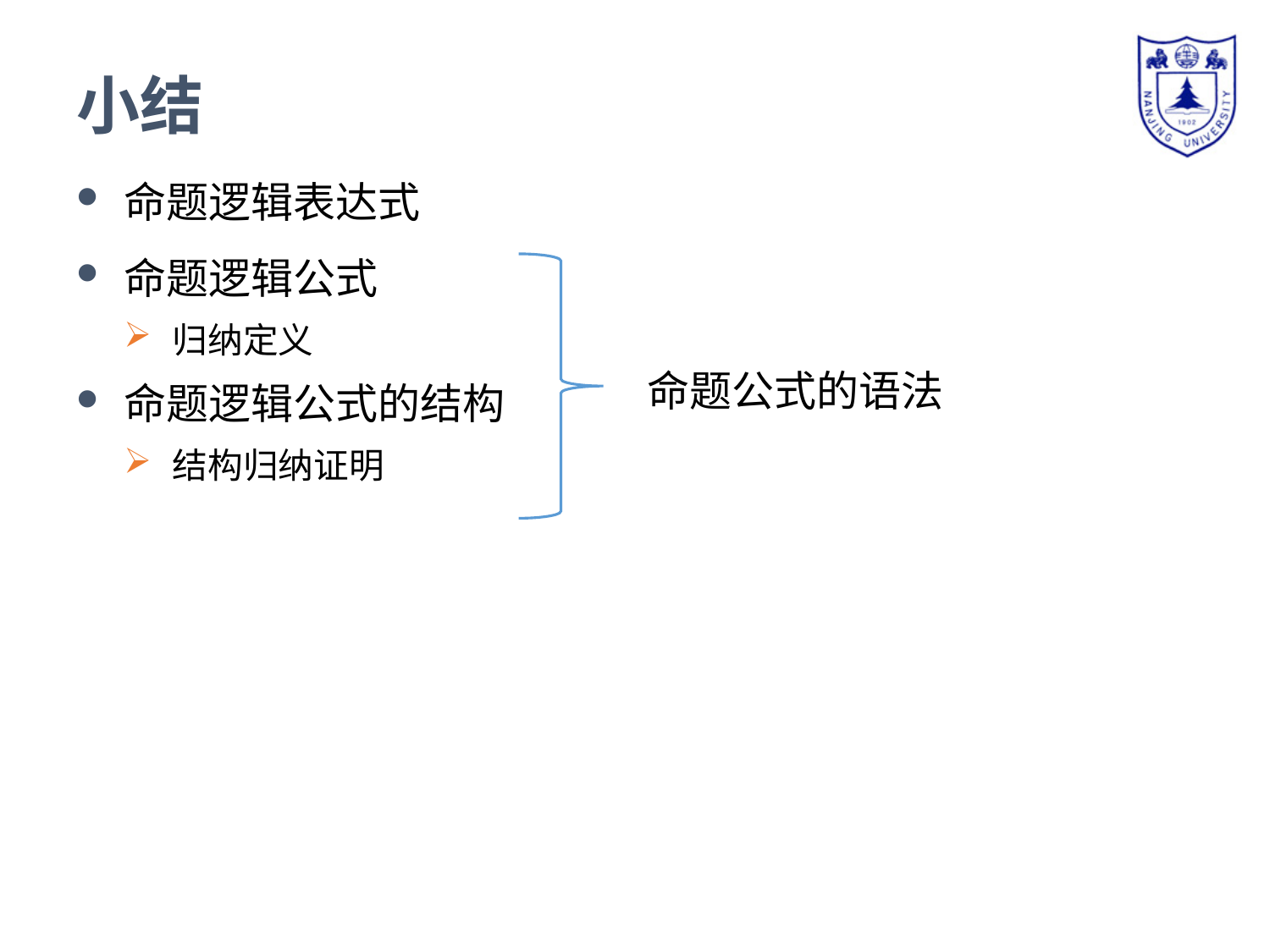

# 小结
命题逻辑表达式
命题逻辑公式
归纳定义
命题逻辑公式的结构
结构归纳证明

命题公式的语法

87